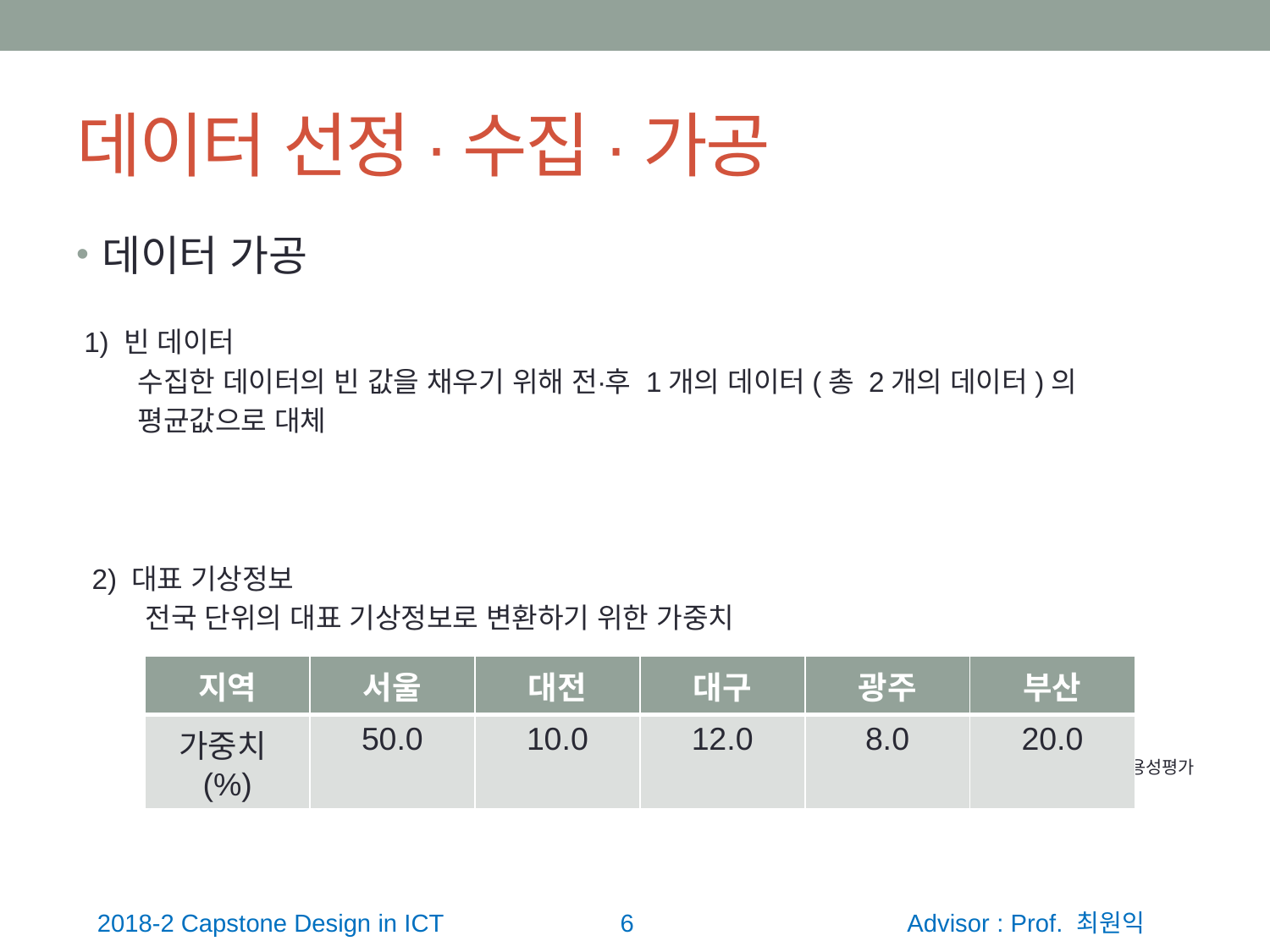

# 데이터 선정 ∙ 수집 ∙ 가공
데이터 가공

 1) 빈 데이터
       수집한 데이터의 빈 값을 채우기 위해 전∙후 1개의 데이터(총 2개의 데이터)의
       평균값으로 대체

  2) 대표 기상정보
        전국 단위의 대표 기상정보로 변환하기 위한 가중치

  출처 : 신이레, 윤상후 (2016). 전력수요예측을 위한 기상정보 활용성평가

| 지역 | 서울 | 대전 | 대구 | 광주 | 부산 |
| --- | --- | --- | --- | --- | --- |
| 가중치(%) | 50.0 | 10.0 | 12.0 | 8.0 | 20.0 |